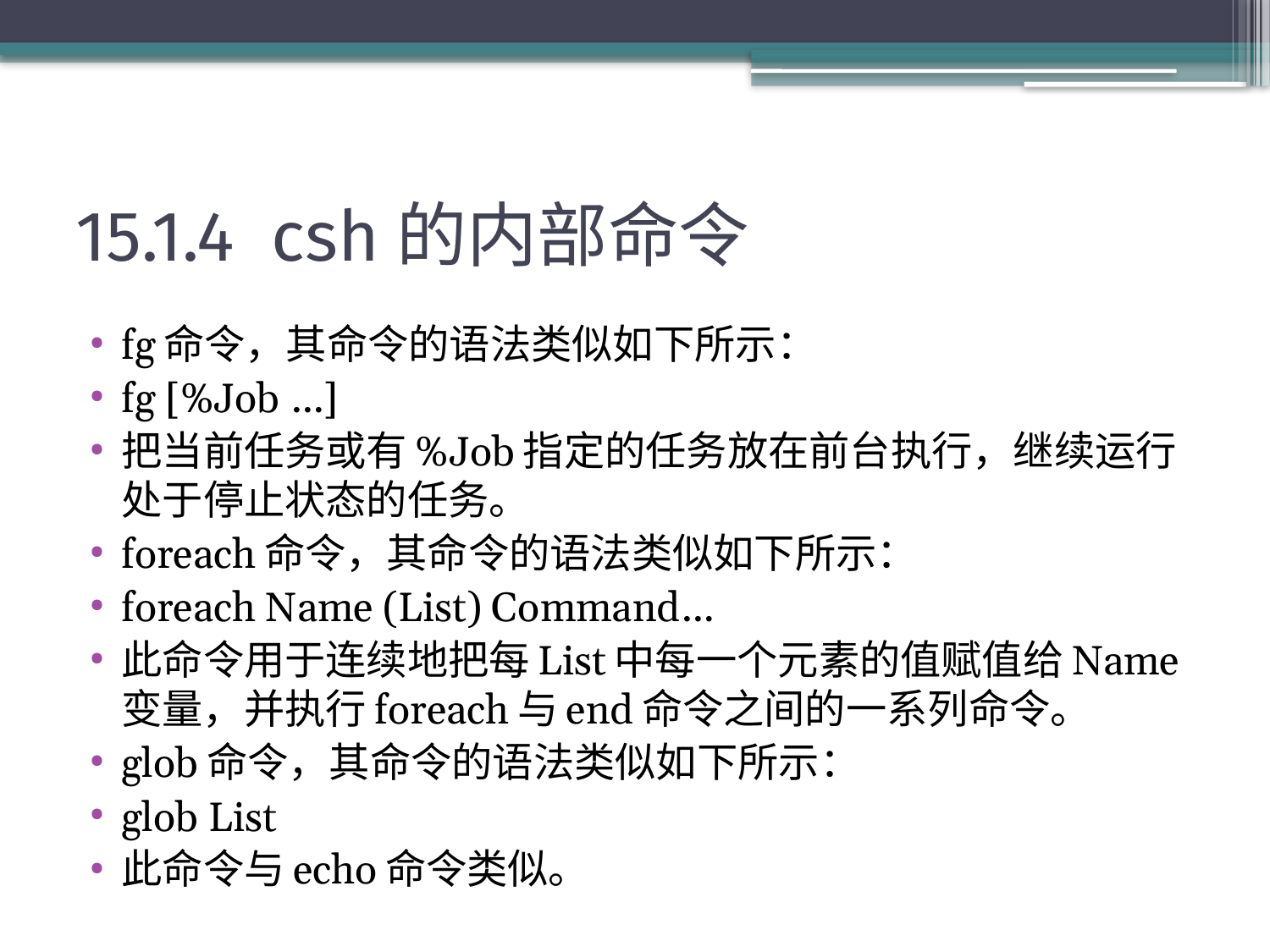

# 15.1.4  csh的内部命令
fg命令，其命令的语法类似如下所示：
fg [%Job …]
把当前任务或有%Job指定的任务放在前台执行，继续运行处于停止状态的任务。
foreach命令，其命令的语法类似如下所示：
foreach Name (List) Command…
此命令用于连续地把每List中每一个元素的值赋值给Name变量，并执行foreach与end命令之间的一系列命令。
glob命令，其命令的语法类似如下所示：
glob List
此命令与echo命令类似。